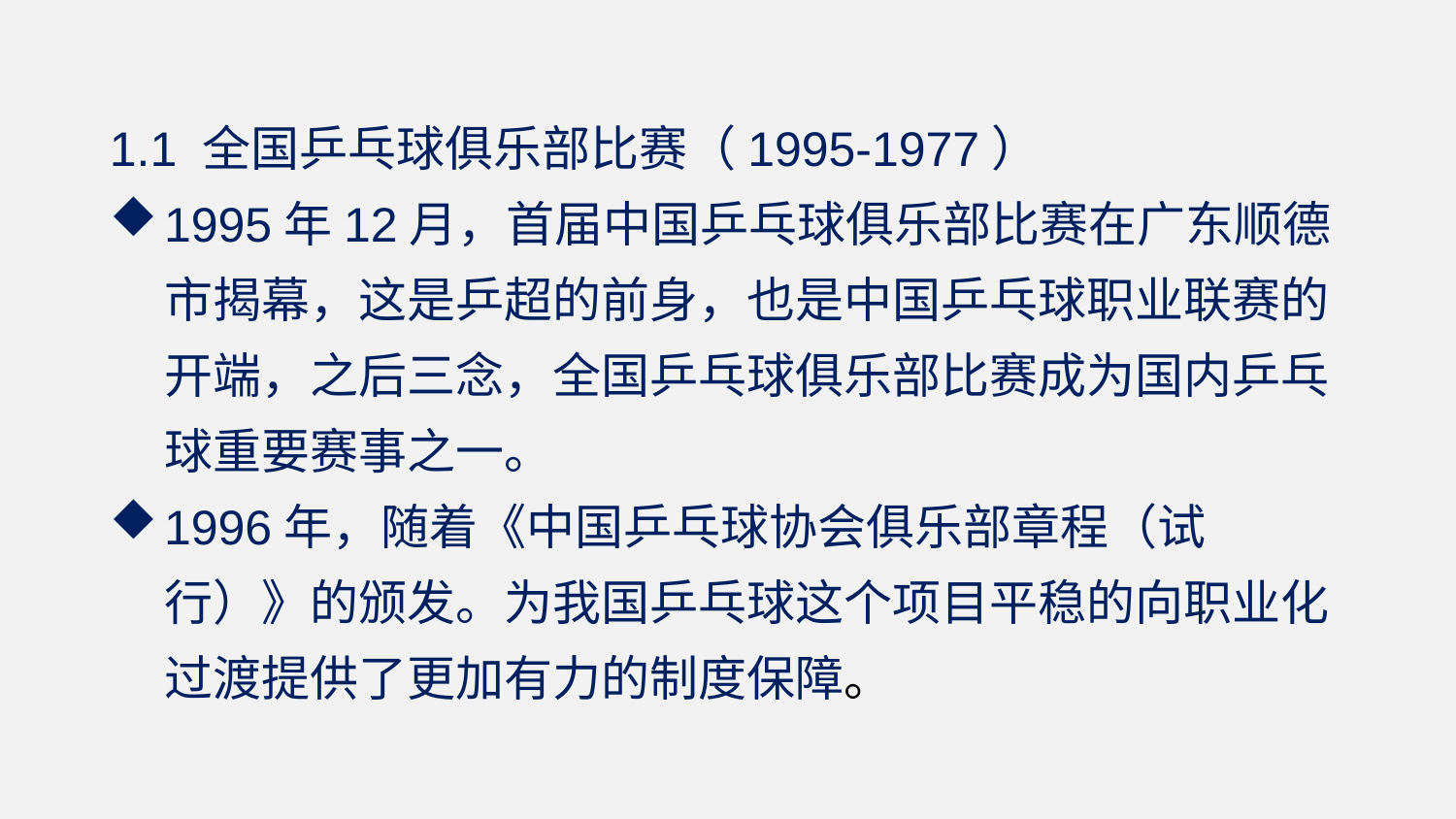

1.1 全国乒乓球俱乐部比赛（1995-1977）
1995年12月，首届中国乒乓球俱乐部比赛在广东顺德市揭幕，这是乒超的前身，也是中国乒乓球职业联赛的开端，之后三念，全国乒乓球俱乐部比赛成为国内乒乓球重要赛事之一。
1996年，随着《中国乒乓球协会俱乐部章程（试行）》的颁发。为我国乒乓球这个项目平稳的向职业化过渡提供了更加有力的制度保障。